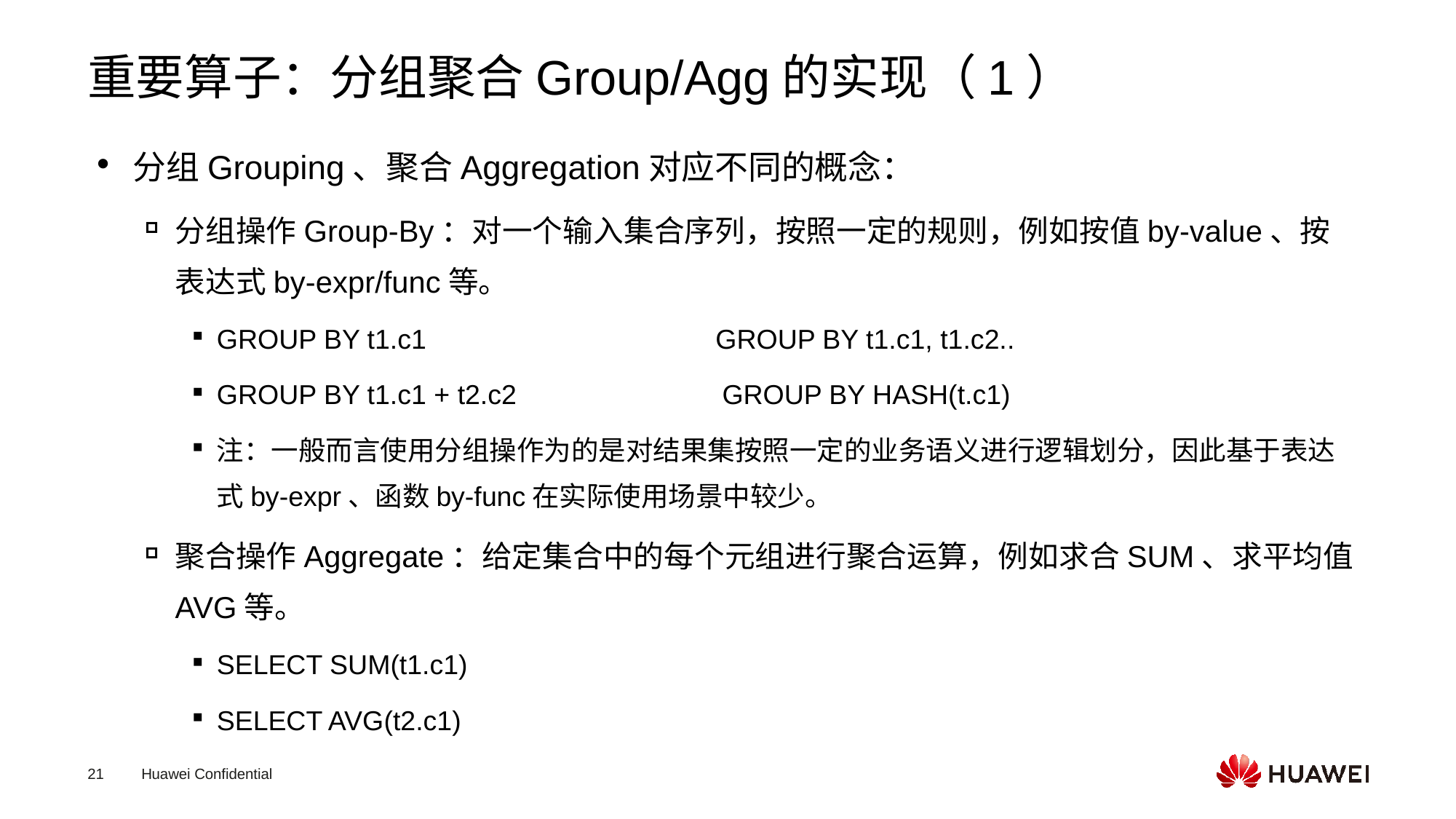

# 重要算子：分组聚合Group/Agg的实现（1）
分组Grouping、聚合Aggregation对应不同的概念：
分组操作Group-By：对一个输入集合序列，按照一定的规则，例如按值by-value、按表达式by-expr/func等。
GROUP BY t1.c1                                      GROUP BY t1.c1, t1.c2..
GROUP BY t1.c1 + t2.c2                           GROUP BY HASH(t.c1)
注：一般而言使用分组操作为的是对结果集按照一定的业务语义进行逻辑划分，因此基于表达式by-expr、函数by-func在实际使用场景中较少。
聚合操作Aggregate：给定集合中的每个元组进行聚合运算，例如求合SUM、求平均值AVG等。
SELECT SUM(t1.c1)
SELECT AVG(t2.c1)